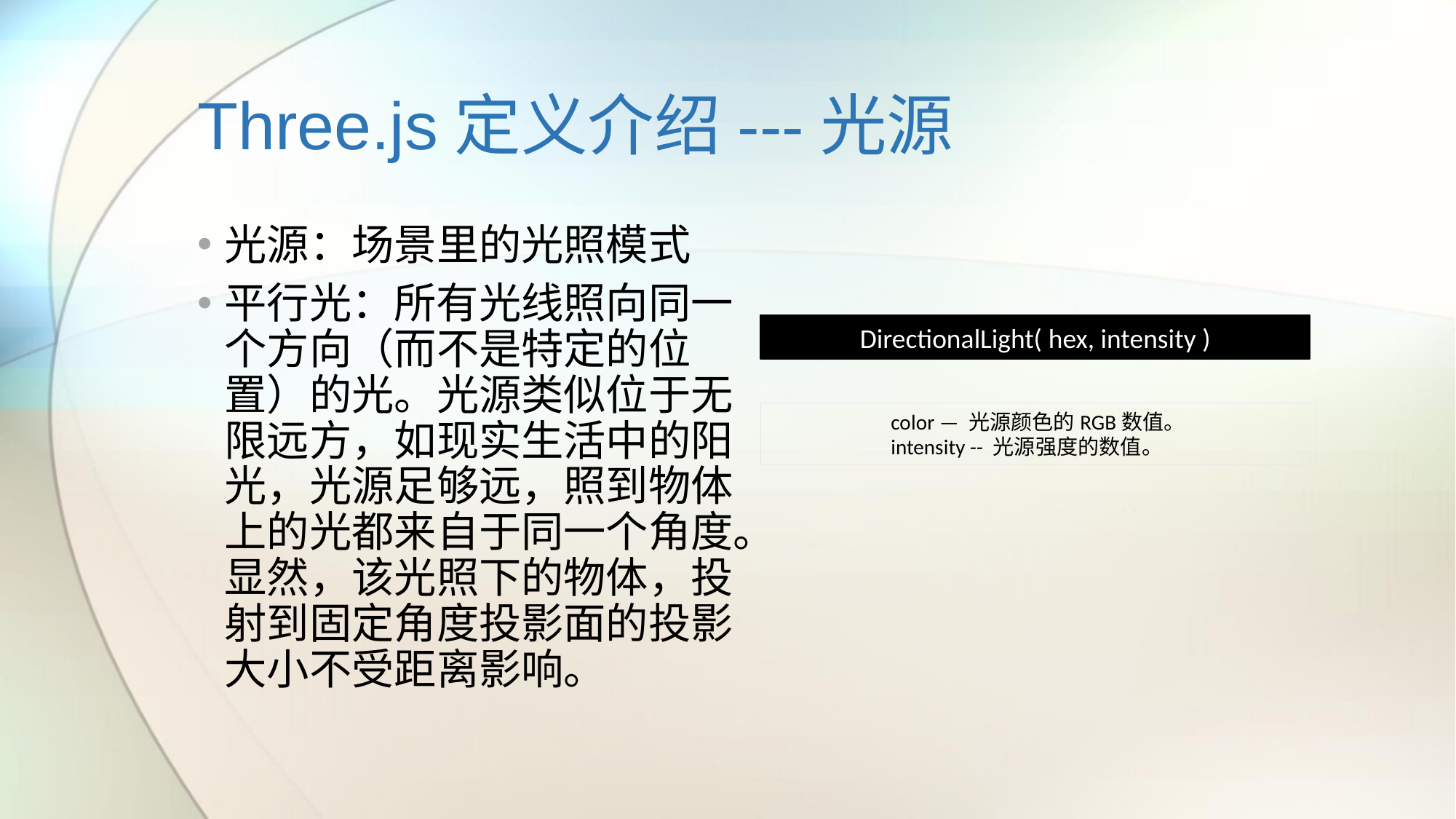

# Three.js定义介绍---光源
光源：场景里的光照模式
平行光：所有光线照向同一个方向（而不是特定的位置）的光。光源类似位于无限远方，如现实生活中的阳光，光源足够远，照到物体上的光都来自于同一个角度。显然，该光照下的物体，投射到固定角度投影面的投影大小不受距离影响。
DirectionalLight( hex, intensity )
color — 光源颜色的RGB数值。
intensity -- 光源强度的数值。